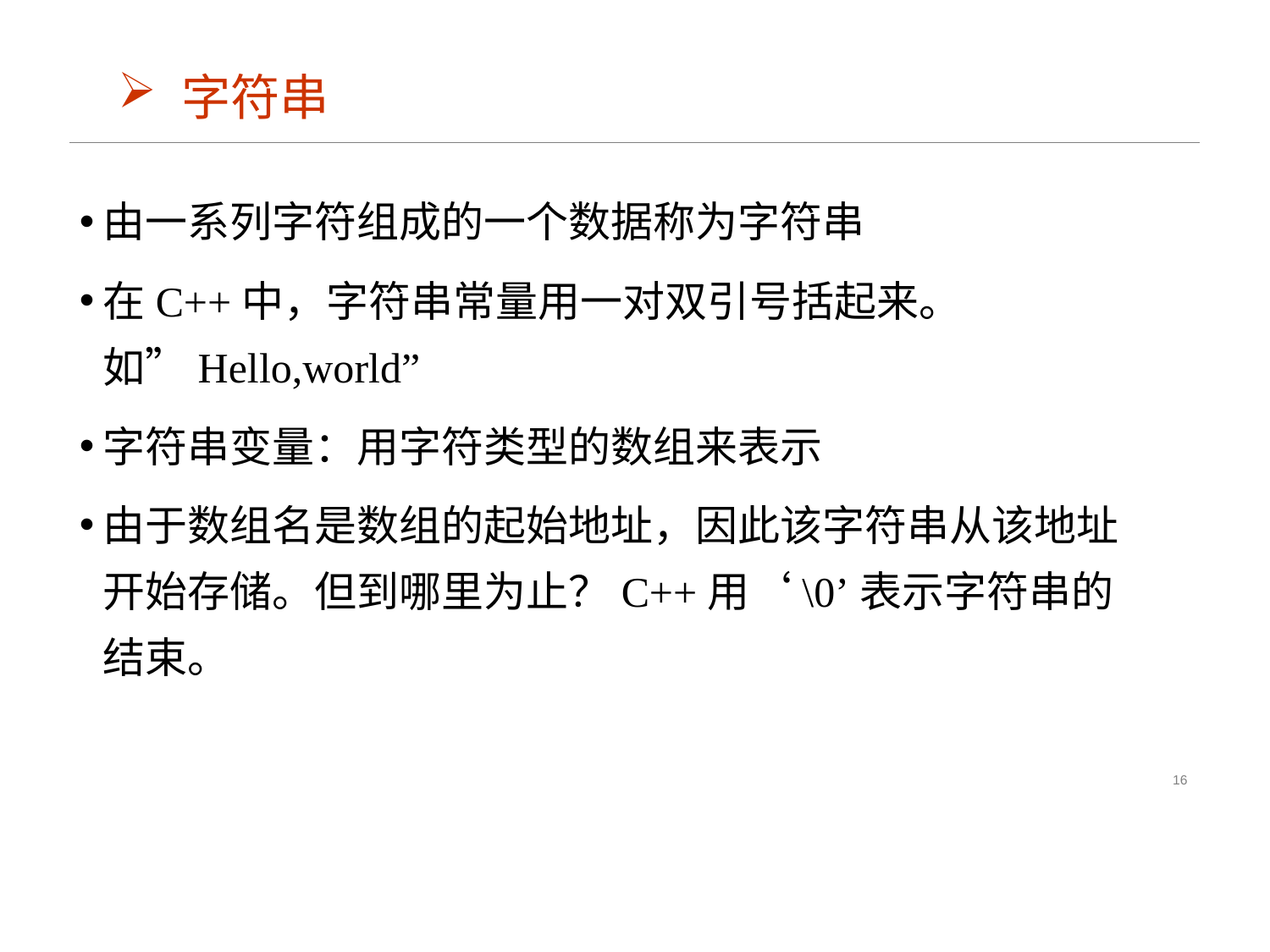

字符串
由一系列字符组成的一个数据称为字符串
在C++中，字符串常量用一对双引号括起来。如”Hello,world”
字符串变量：用字符类型的数组来表示
由于数组名是数组的起始地址，因此该字符串从该地址开始存储。但到哪里为止？C++用‘\0’表示字符串的结束。

16